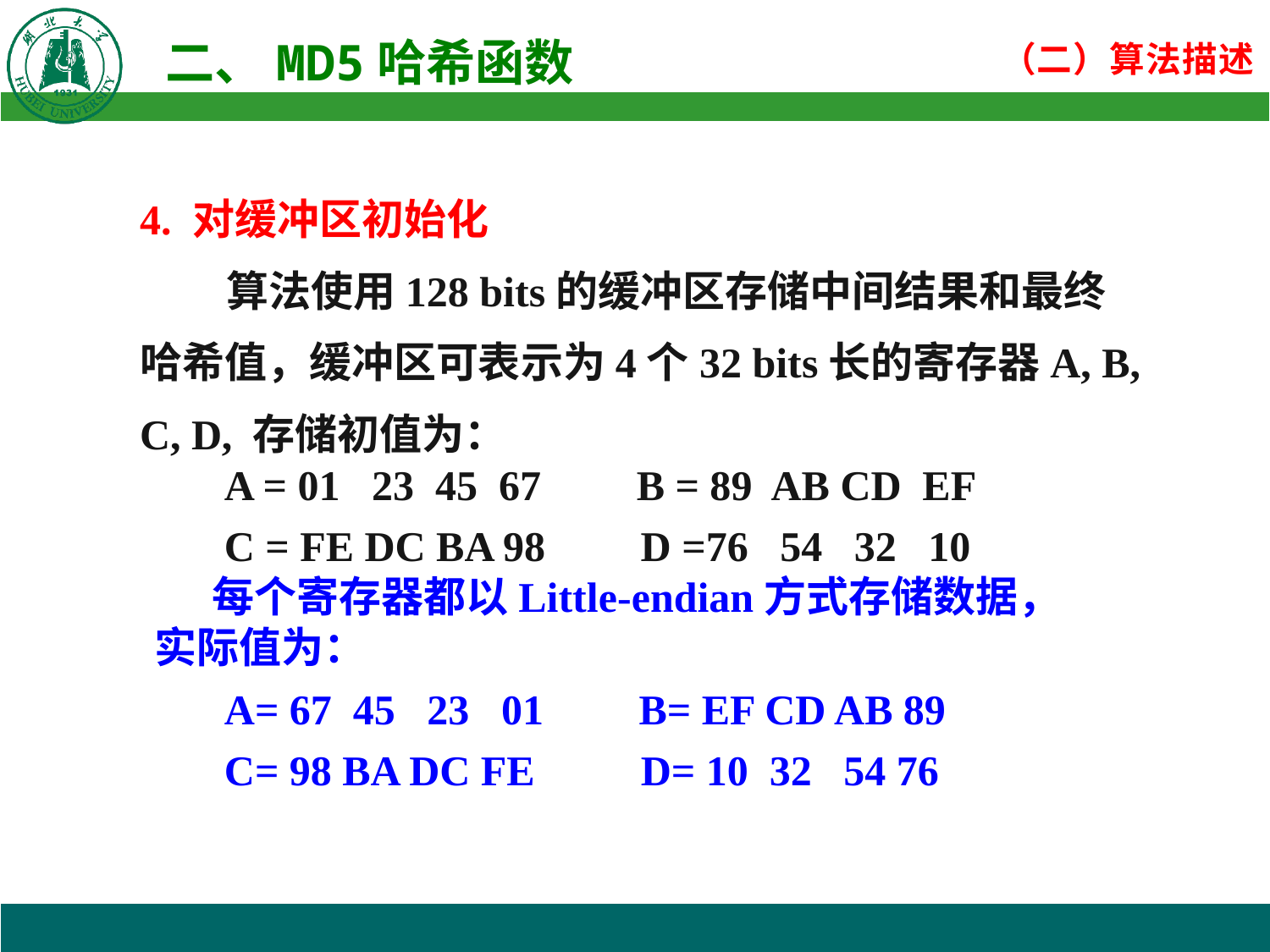

4. 对缓冲区初始化
        算法使用128 bits的缓冲区存储中间结果和最终
哈希值，缓冲区可表示为4个32 bits长的寄存器A, B,
C, D, 存储初值为：
              A = 01   23  45  67         B = 89  AB CD  EF
              C = FE DC BA 98         D =76   54   32   10
        每个寄存器都以Little-endian方式存储数据，
  实际值为：
              A= 67  45   23   01         B= EF CD AB 89
              C= 98 BA DC FE          D= 10  32   54 76